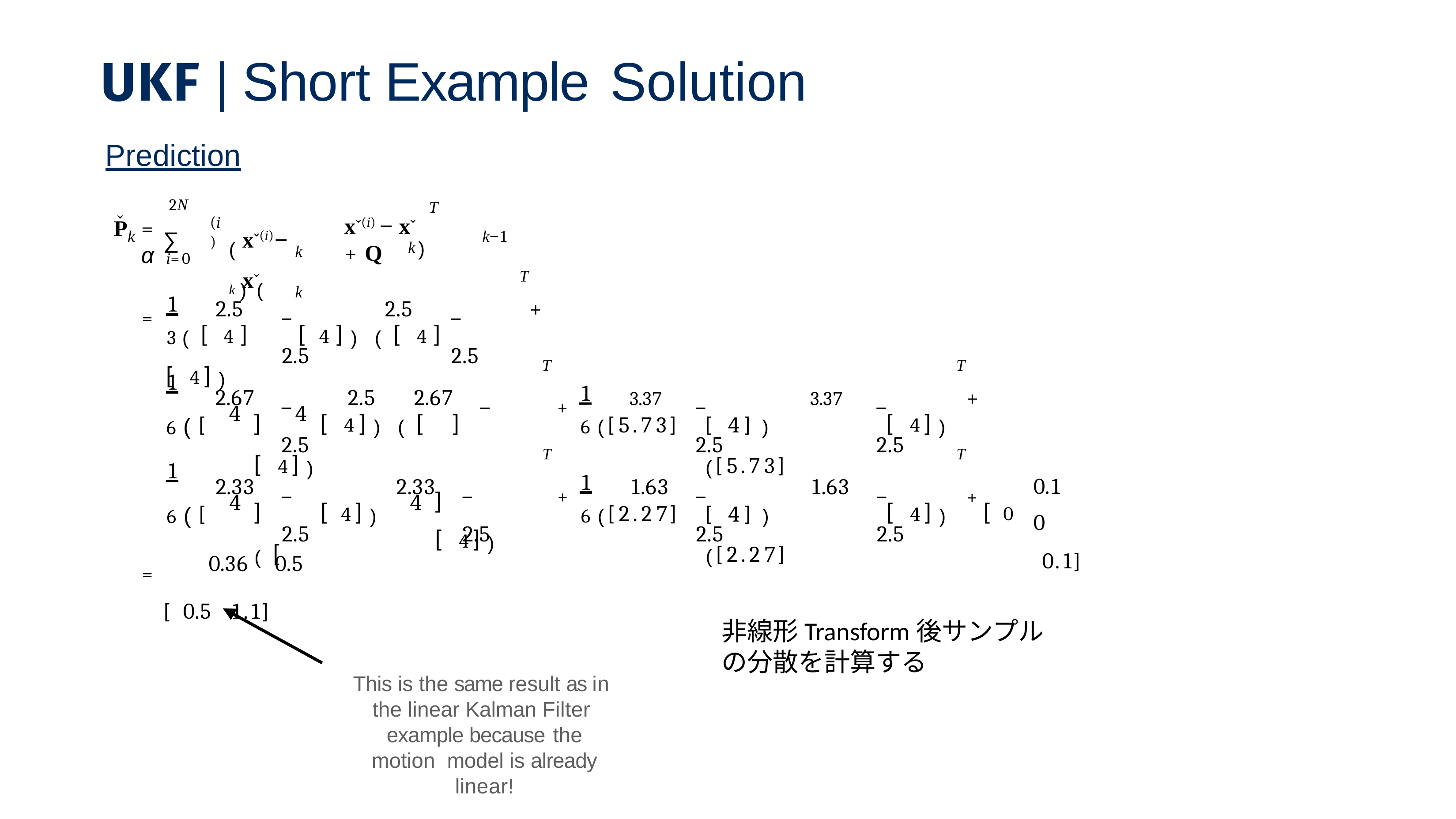

# UKF | Short Example Solution
Prediction
2N
T
xˇ(i)  − xˇ	+ Q
ˇ
(i)
P
=	α
xˇ(i) − xˇ
k)
(	k	k) (	k
∑
k
k−1
i=0
T
= 1
2.5	−	2.5
2.5	−	2.5
+
3  ([ 4  ]	[ 4  ]) ([ 4  ]	[ 4 ])
T
T
1
+ 1
2.67	−	2.5	2.67	−	2.5
3.37	−	2.5
3.37	−	2.5
+
]	[ 4 ]) ([	]	[ 4 ])
[ 4 ])
6 ([5.73]
4	4
[ 4 ]) ([5.73]
6 ([
T
T
1
+ 1
+	0.1	0
0.1]
2.33	−	2.5
2.33	−	2.5
1.63	−	2.5
1.63	−	2.5
[ 0
]	[ 4 ]) ([
]	[ 4 ])
[ 4 ])
6 ([2.27]
4
4
[ 4 ]) ([2.27]
6 ([
=	0.36	0.5
[ 0.5	1.1]

This is the same result as in  the linear Kalman Filter  example because the motion  model is already linear!

非線形Transform後サンプルの分散を計算する